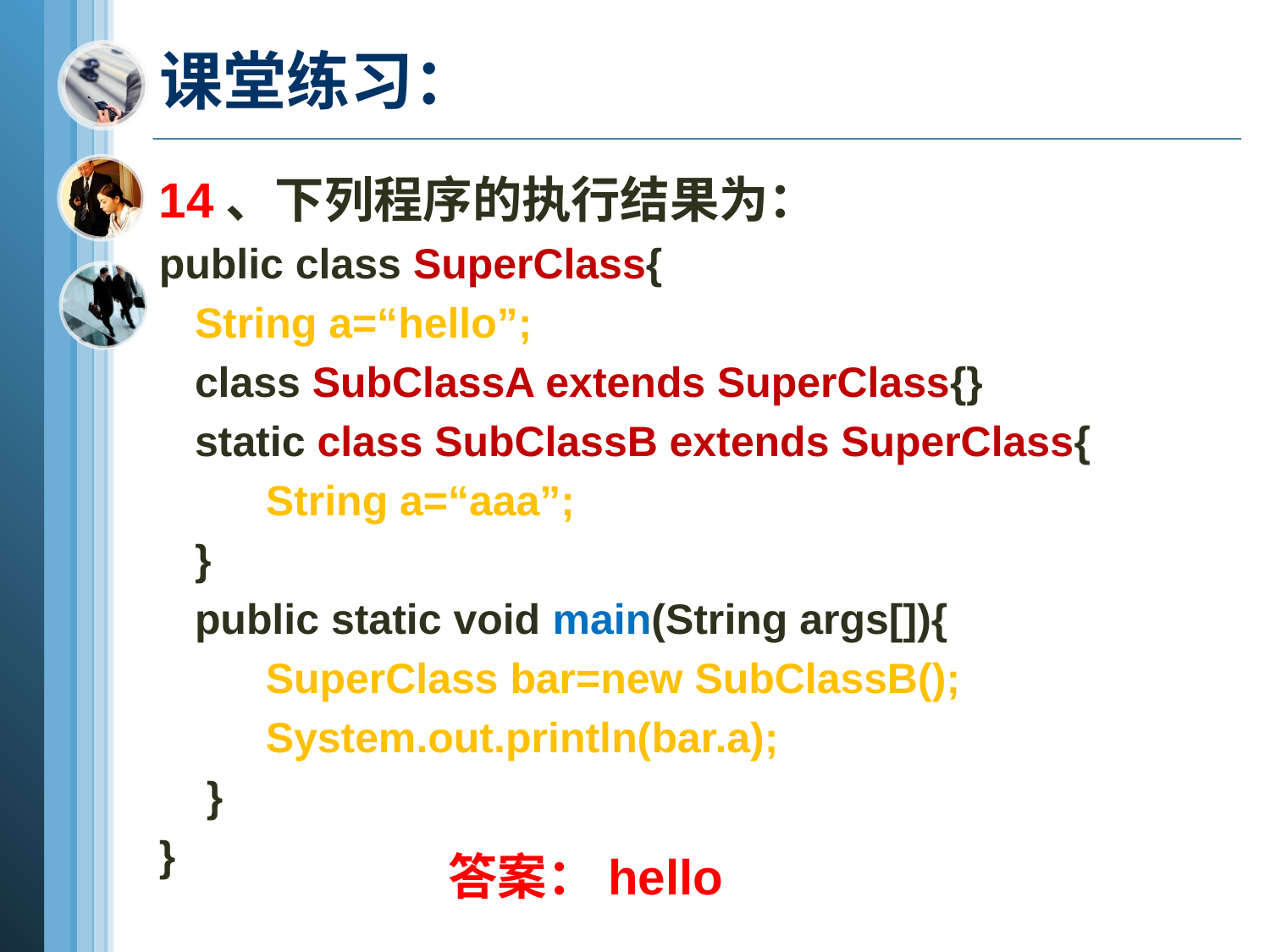

# 课堂练习：
14、下列程序的执行结果为：
public class SuperClass{
   String a=“hello”;
   class SubClassA extends SuperClass{}
   static class SubClassB extends SuperClass{
         String a=“aaa”;
   }
   public static void main(String args[]){
         SuperClass bar=new SubClassB();
         System.out.println(bar.a);
    }
}
答案：hello